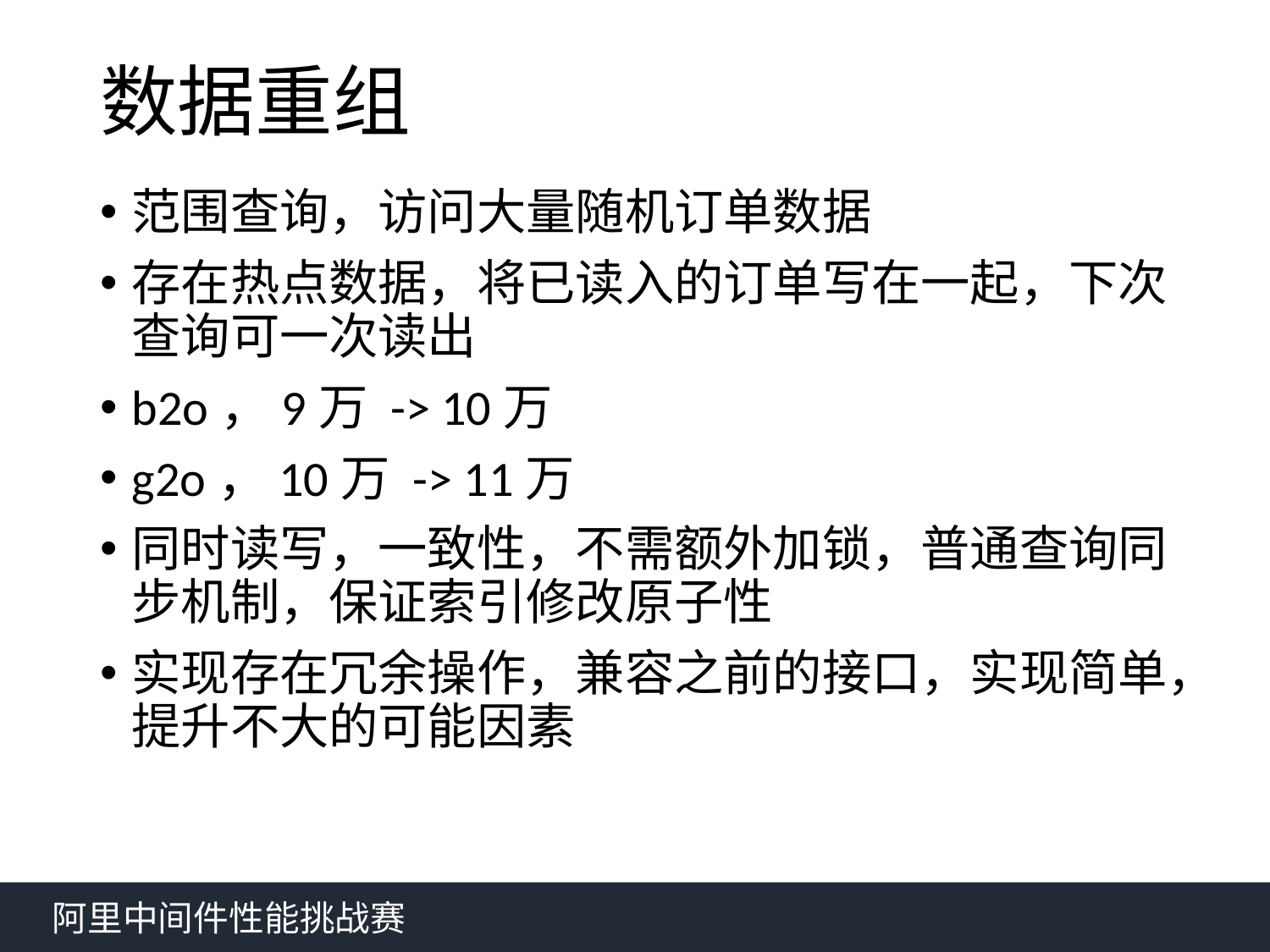

# 数据重组
范围查询，访问大量随机订单数据
存在热点数据，将已读入的订单写在一起，下次查询可一次读出
b2o，9万 -> 10万
g2o，10万 -> 11万
同时读写，一致性，不需额外加锁，普通查询同步机制，保证索引修改原子性
实现存在冗余操作，兼容之前的接口，实现简单，提升不大的可能因素